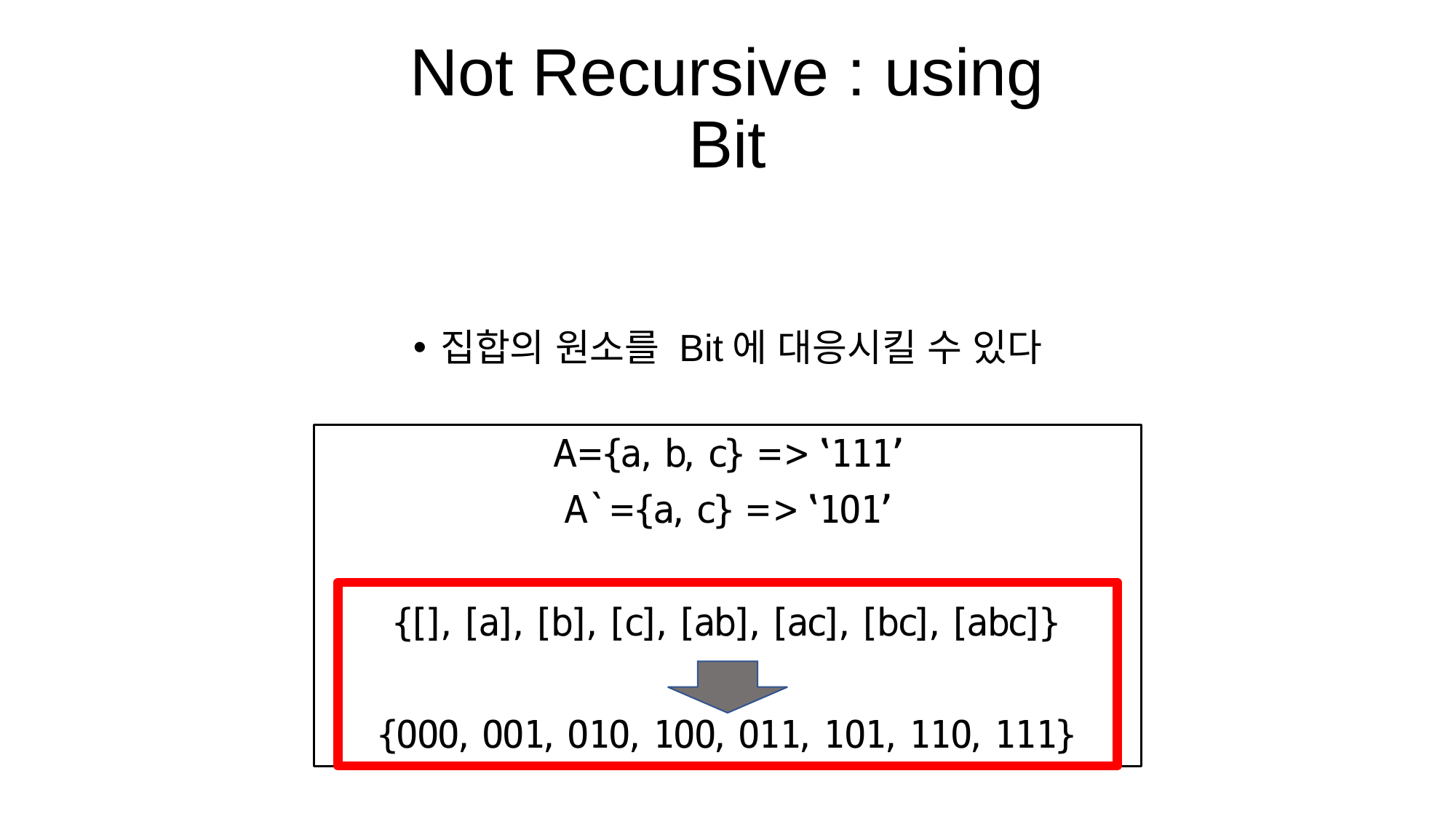

# Not Recursive : using Bit
집합의 원소를 Bit에 대응시킬 수 있다

A={a, b, c} => ‘111’
A`={a, c} => ‘101’

{[], [a], [b], [c], [ab], [ac], [bc], [abc]}

{000, 001, 010, 100, 011, 101, 110, 111}